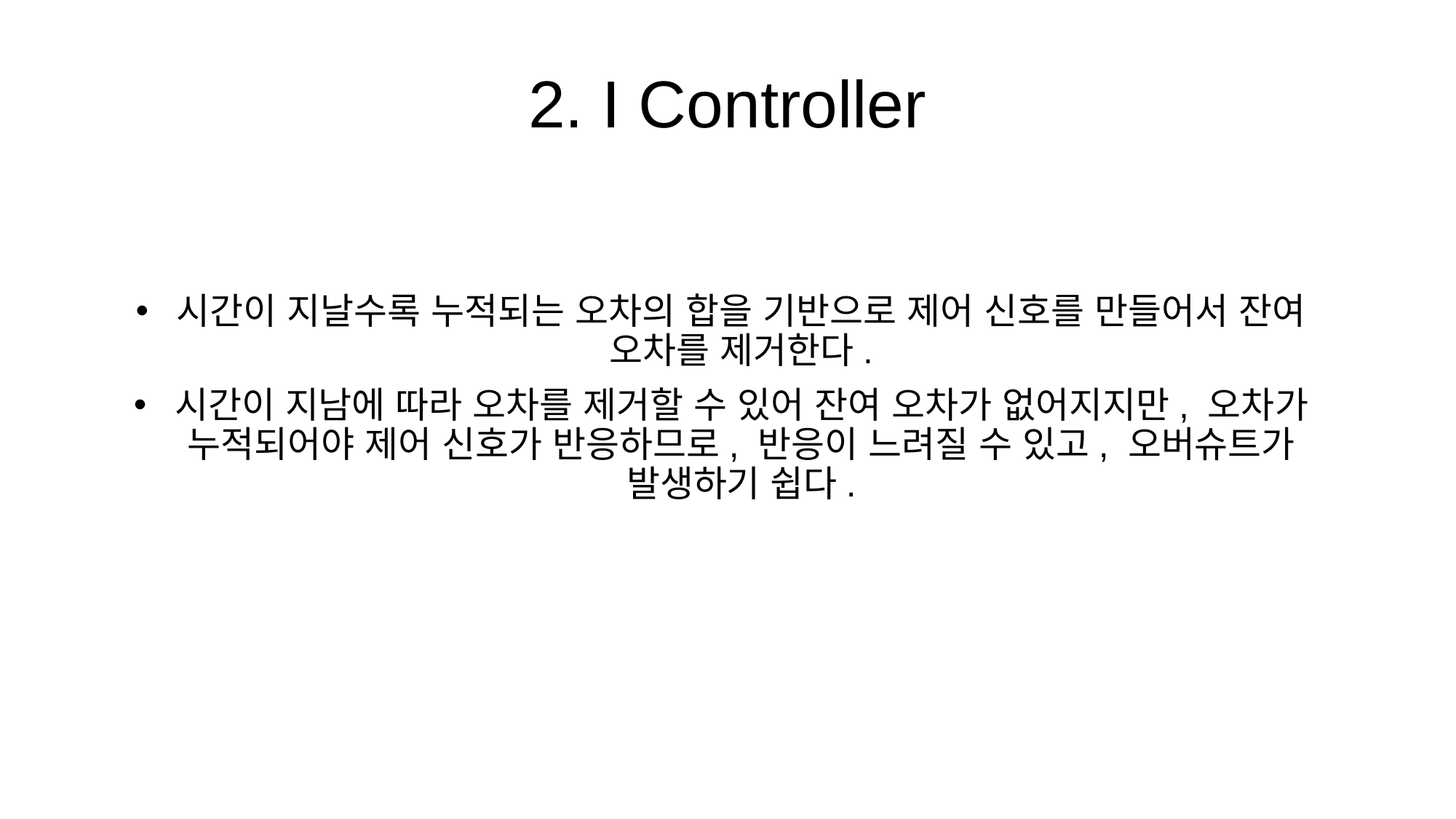

# 2. I Controller
시간이 지날수록 누적되는 오차의 합을 기반으로 제어 신호를 만들어서 잔여 오차를 제거한다.
시간이 지남에 따라 오차를 제거할 수 있어 잔여 오차가 없어지지만, 오차가 누적되어야 제어 신호가 반응하므로, 반응이 느려질 수 있고, 오버슈트가 발생하기 쉽다.